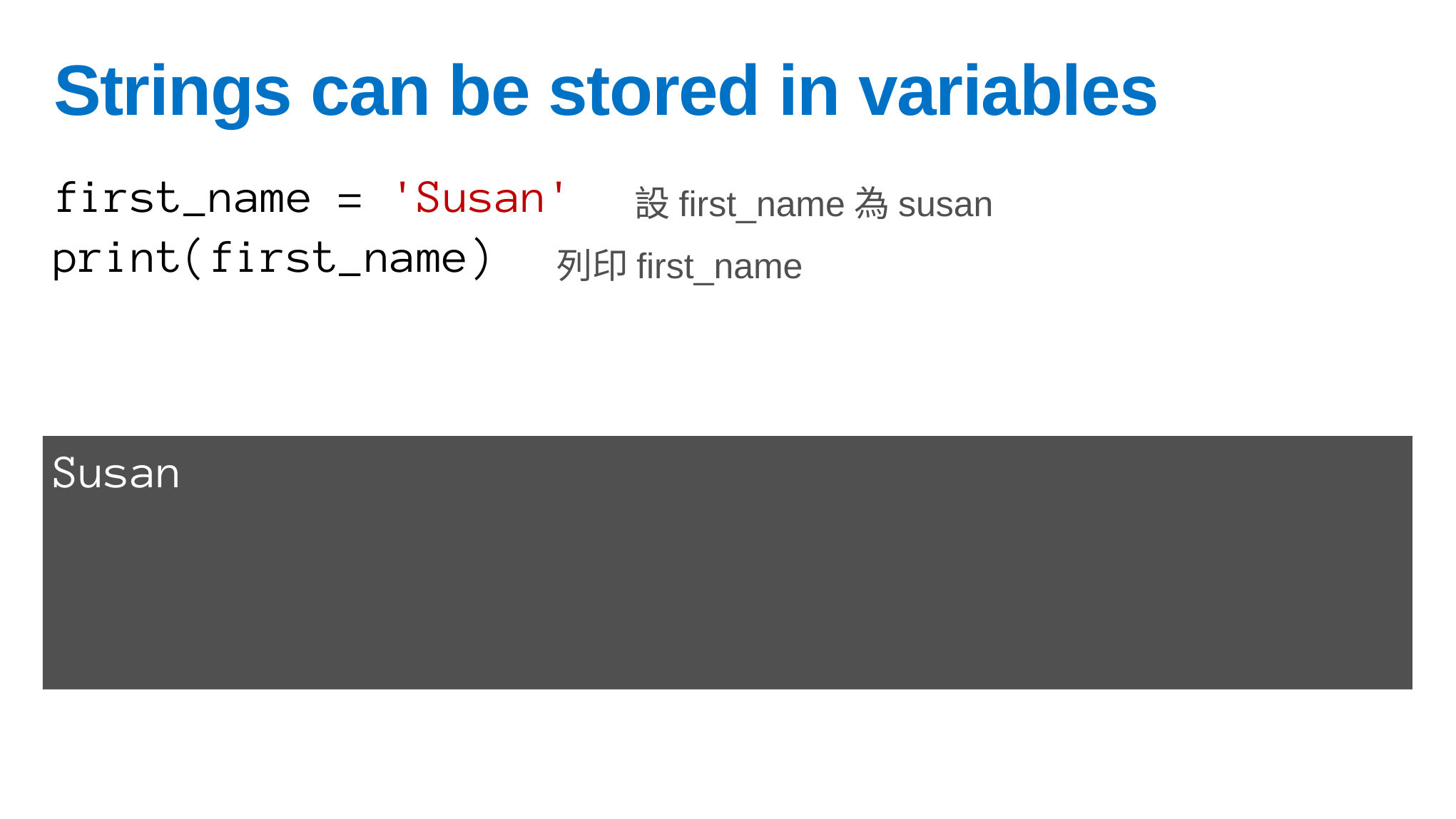

# Strings can be stored in variables
first_name = 'Susan'
print(first_name)

設first_name為susan
列印first_name
Susan